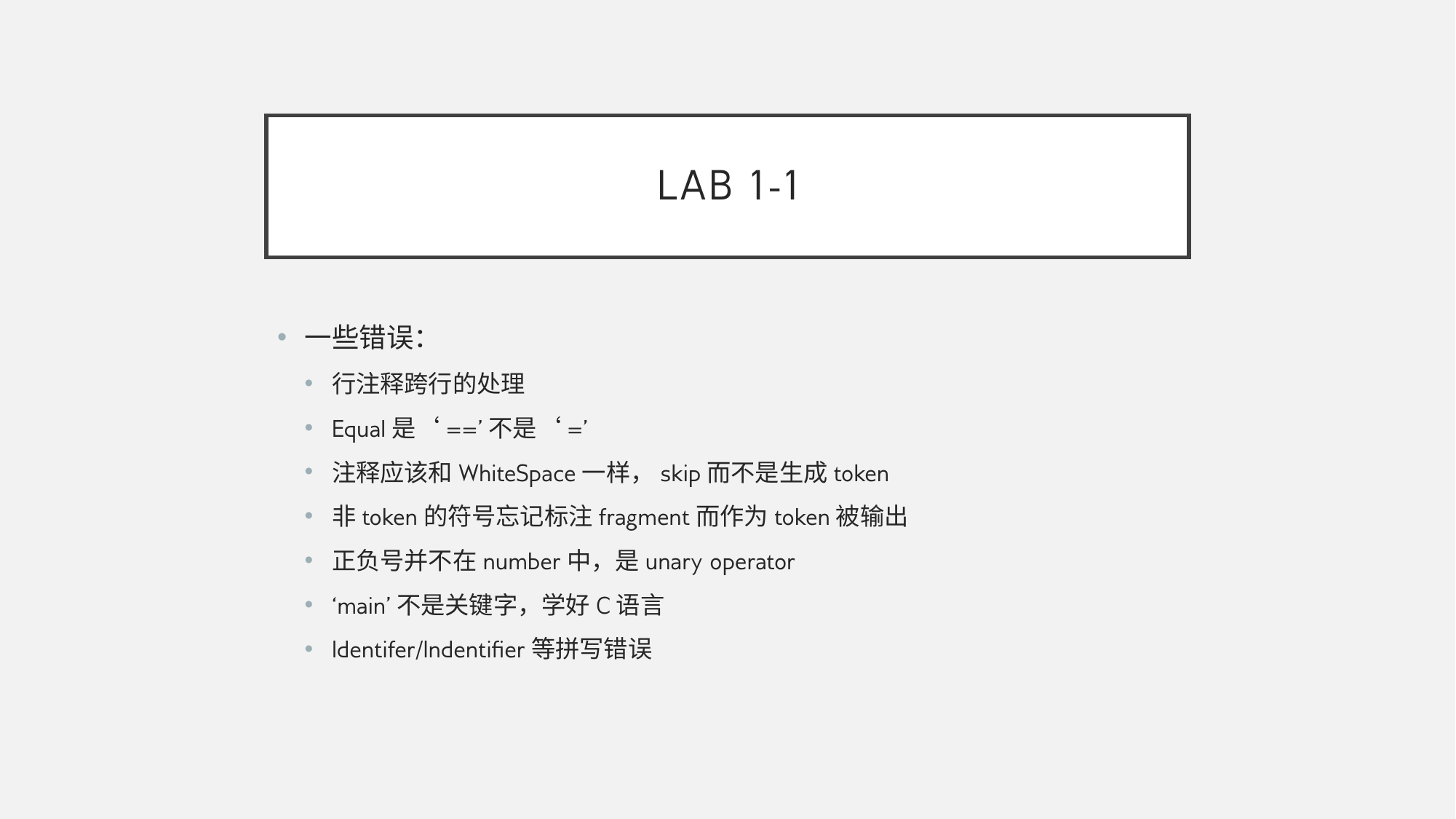

# Lab 1-1
一些错误：
行注释跨行的处理
Equal是‘==’不是‘=’
注释应该和WhiteSpace一样，skip而不是生成token
非token的符号忘记标注fragment而作为token被输出
正负号并不在number中，是unary operator
‘main’不是关键字，学好C语言
Identifer/Indentifier等拼写错误